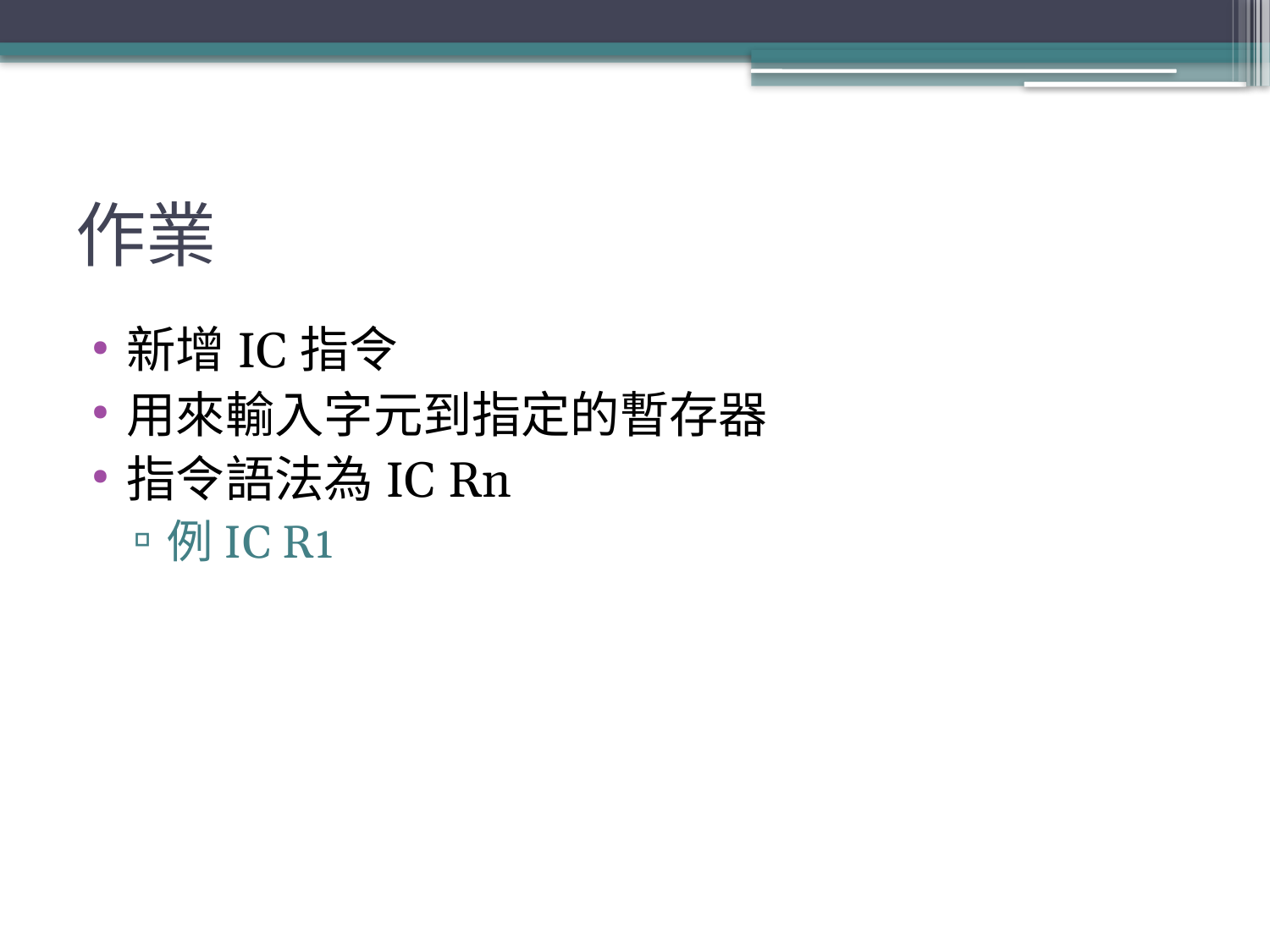

# 作業
新增IC指令
用來輸入字元到指定的暫存器
指令語法為IC Rn
例IC R1